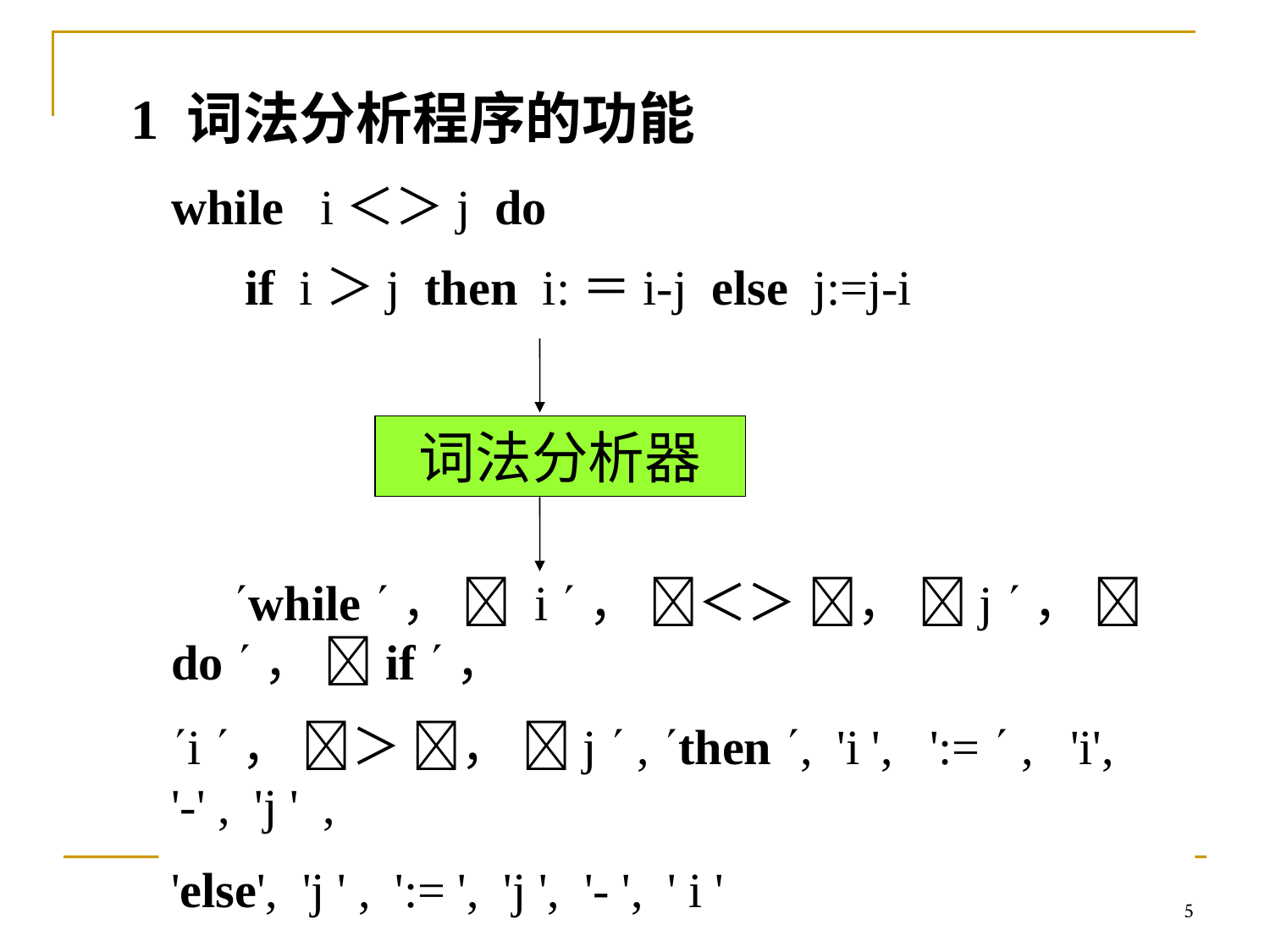

1 词法分析程序的功能
while   i＜＞j  do
      if  i＞j  then  i:＝i-j  else  j:=j-i

     ′while ′， ′ i ′， ′＜＞ ′， ′j ′， ′ do ′， ′if ′，
′i ′， ′＞ ′， ′j ′ , ′then ′,  'i ',   ':= ′ ,   'i', '-' ,  'j '  ,
'else',  'j ' ,  ':= ',  'j ',  '- ',  ' i '

词法分析器

5